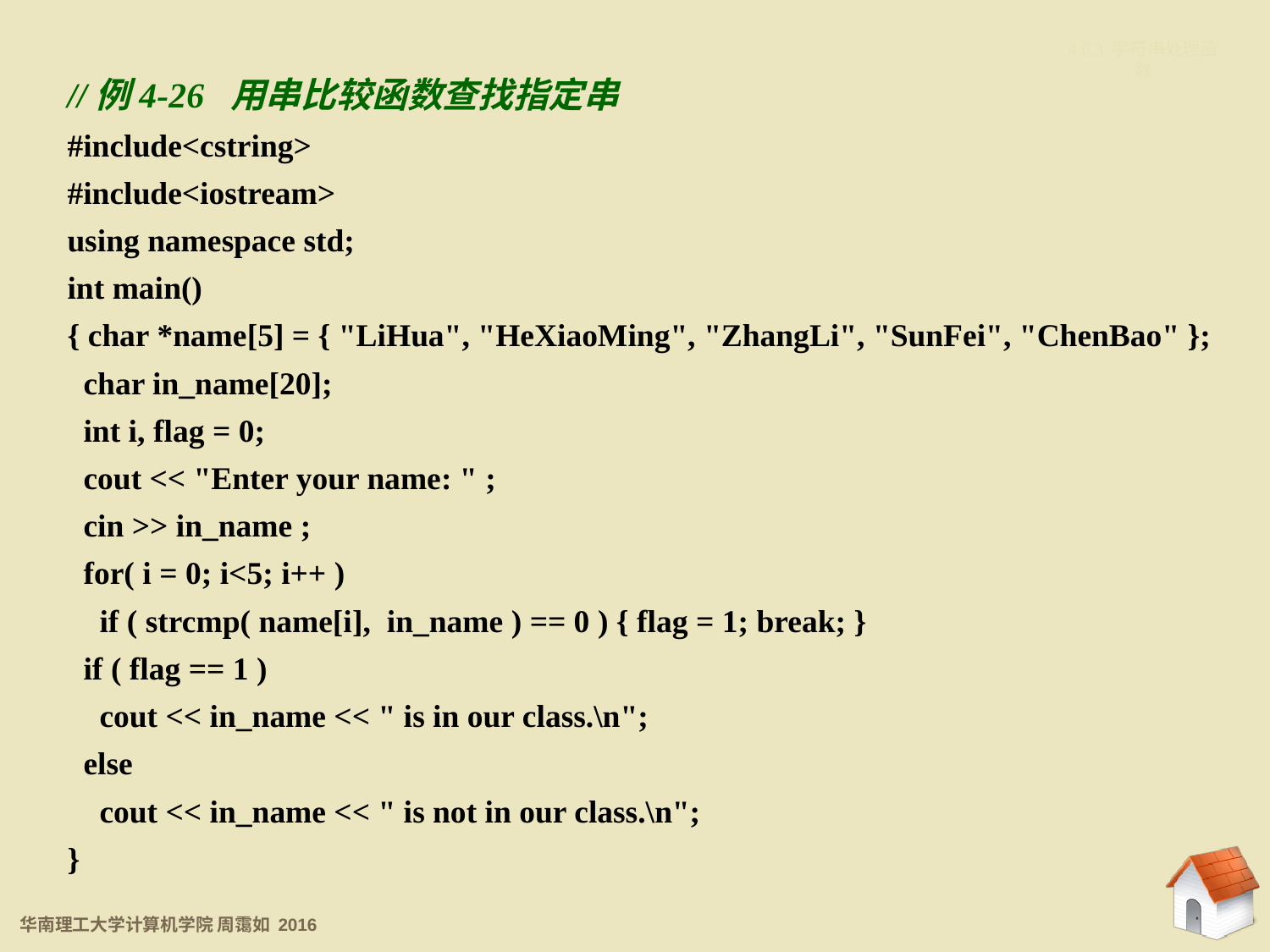

4.6.3 字符串处理函数
//例4-26  用串比较函数查找指定串
#include<cstring>
#include<iostream>
using namespace std;
int main()
{ char *name[5] = { "LiHua", "HeXiaoMing", "ZhangLi", "SunFei", "ChenBao" };
  char in_name[20];
  int i, flag = 0;
  cout << "Enter your name: " ;
  cin >> in_name ;
  for( i = 0; i<5; i++ )
    if ( strcmp( name[i],  in_name ) == 0 ) { flag = 1; break; }
  if ( flag == 1 )
    cout << in_name << " is in our class.\n";
  else
    cout << in_name << " is not in our class.\n";
}